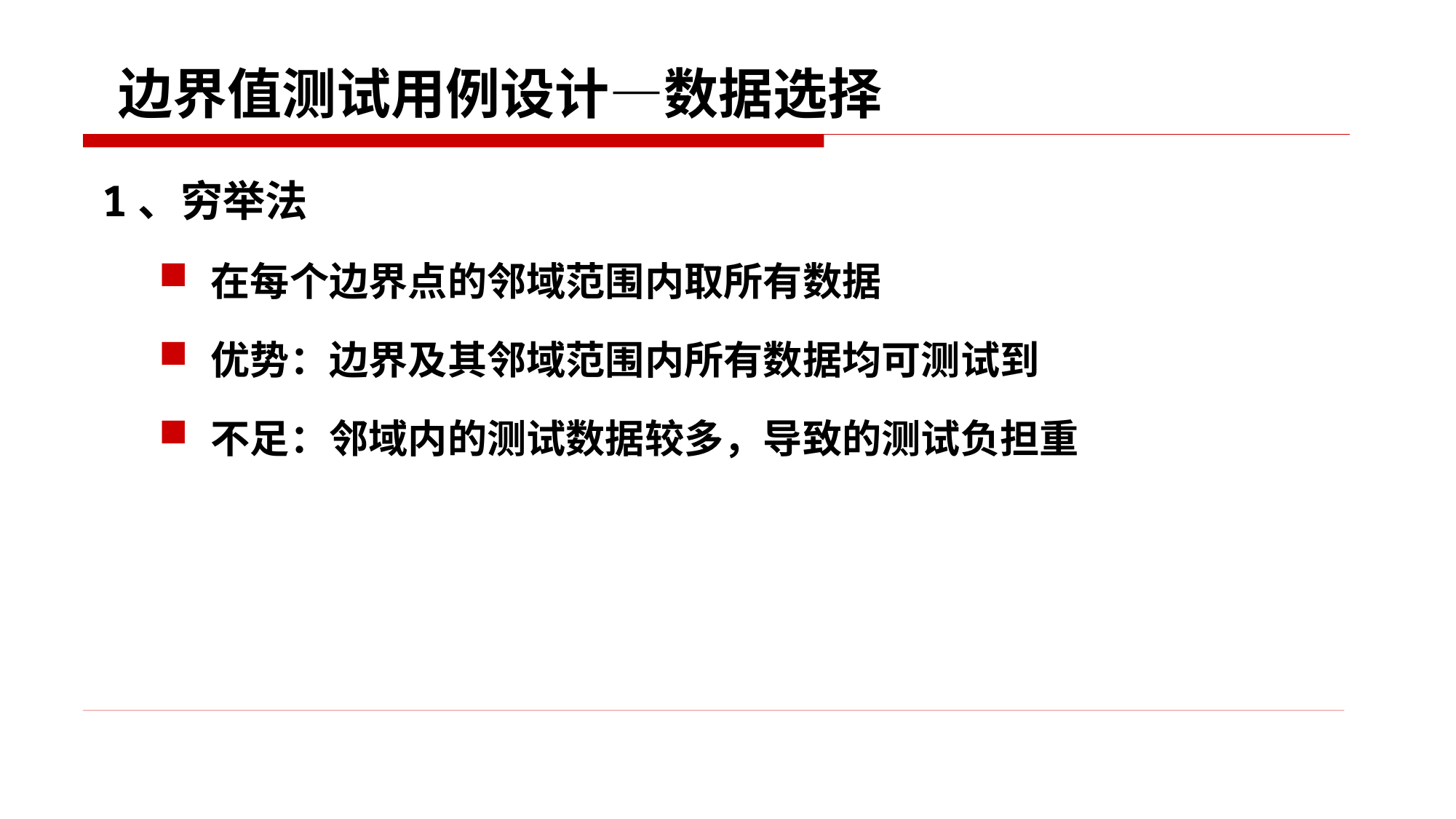

# 边界值测试用例设计—数据选择
1、穷举法
在每个边界点的邻域范围内取所有数据
优势：边界及其邻域范围内所有数据均可测试到
不足：邻域内的测试数据较多，导致的测试负担重